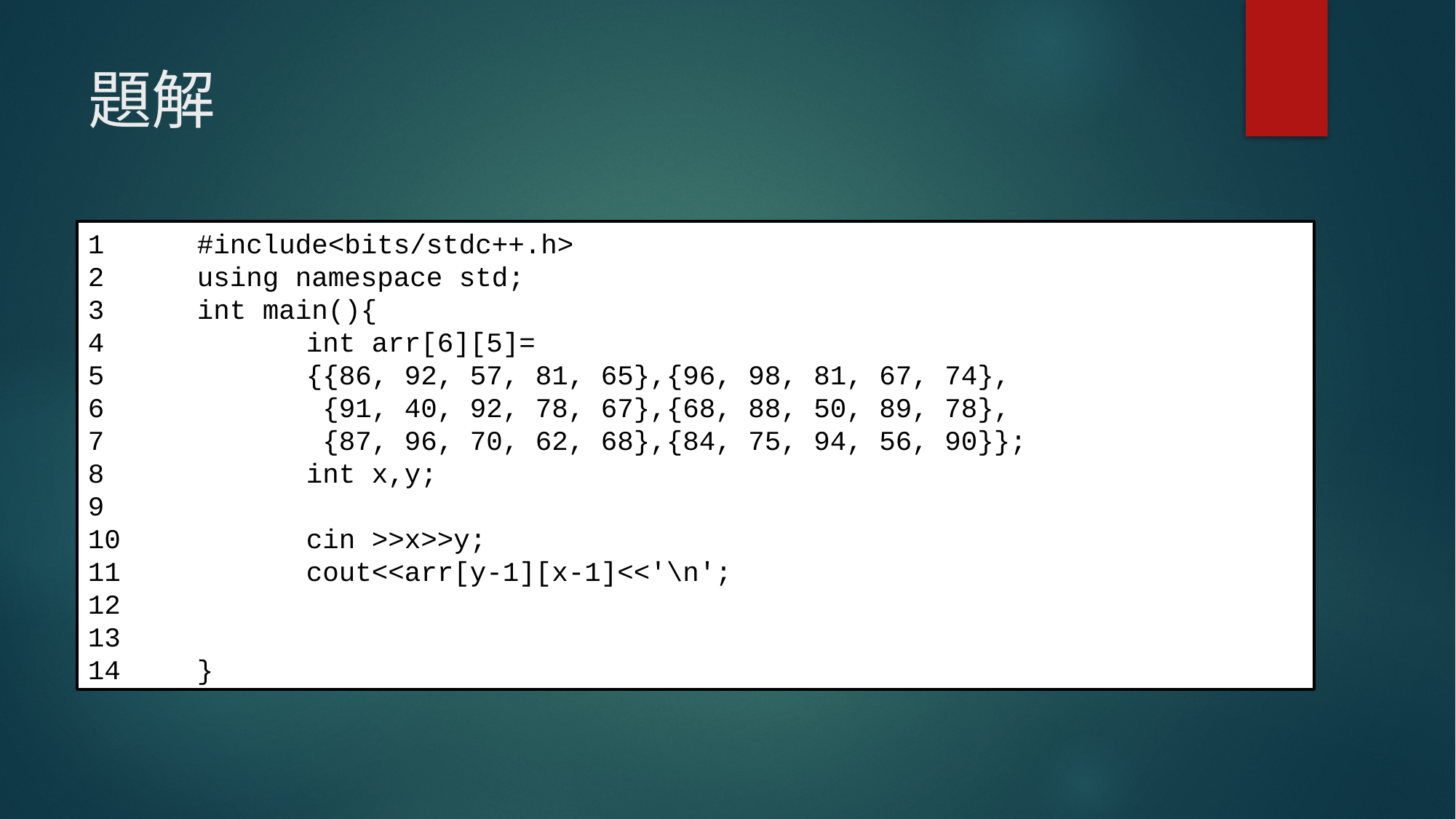

# 題解
1	#include<bits/stdc++.h>
2	using namespace std;
3	int main(){
4		int arr[6][5]=
5		{{86, 92, 57, 81, 65},{96, 98, 81, 67, 74},
6		 {91, 40, 92, 78, 67},{68, 88, 50, 89, 78},
7		 {87, 96, 70, 62, 68},{84, 75, 94, 56, 90}};
8		int x,y;
9
10		cin >>x>>y;
11		cout<<arr[y-1][x-1]<<'\n';
12
13
14	}